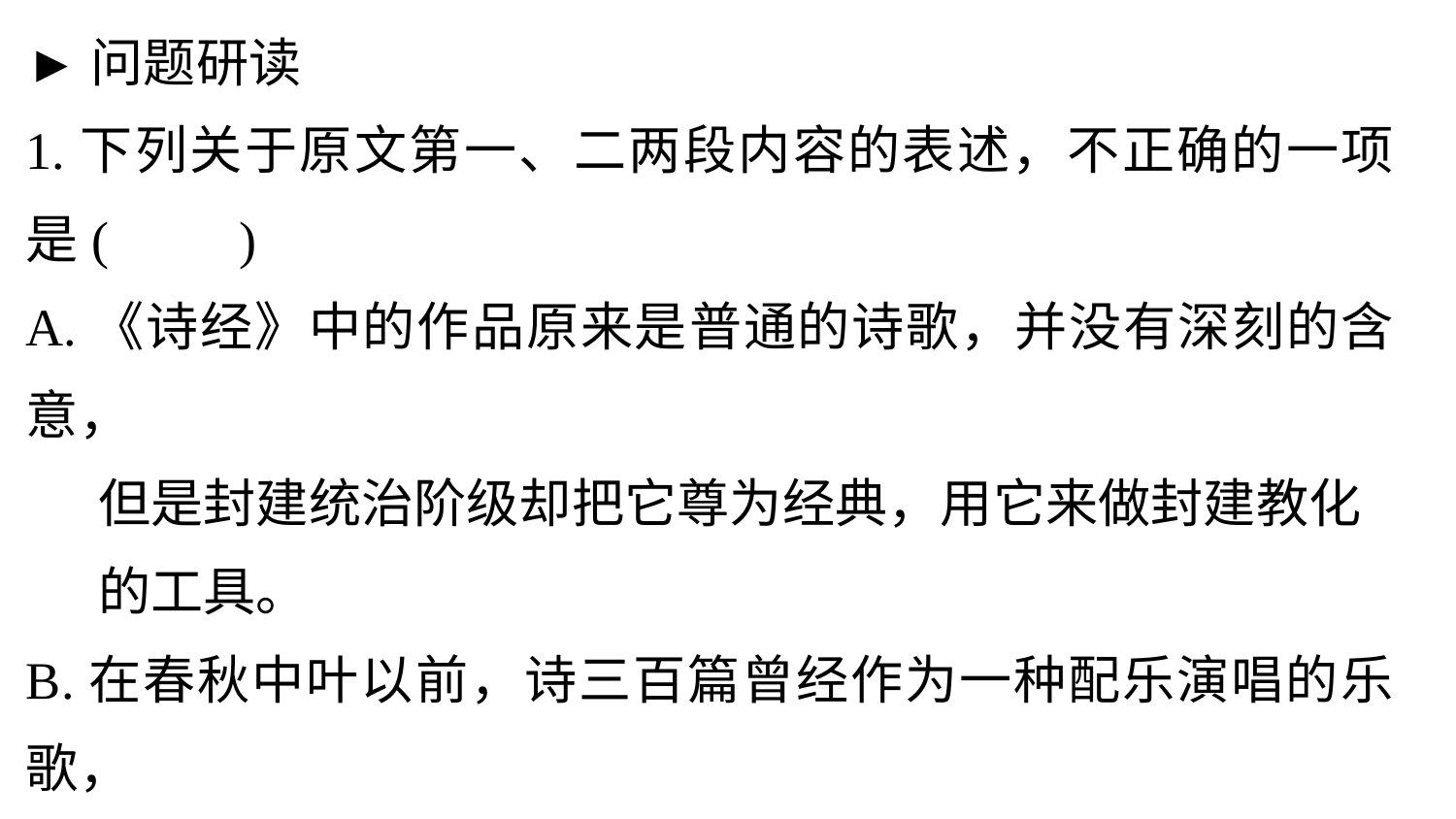

►问题研读
1.下列关于原文第一、二两段内容的表述，不正确的一项是(　　)
A.《诗经》中的作品原来是普通的诗歌，并没有深刻的含意，
     但是封建统治阶级却把它尊为经典，用它来做封建教化
     的工具。
B.在春秋中叶以前，诗三百篇曾经作为一种配乐演唱的乐歌，
    成为祭祀、宴会和各种典礼的一部分仪式或娱乐宾主的
    节目。